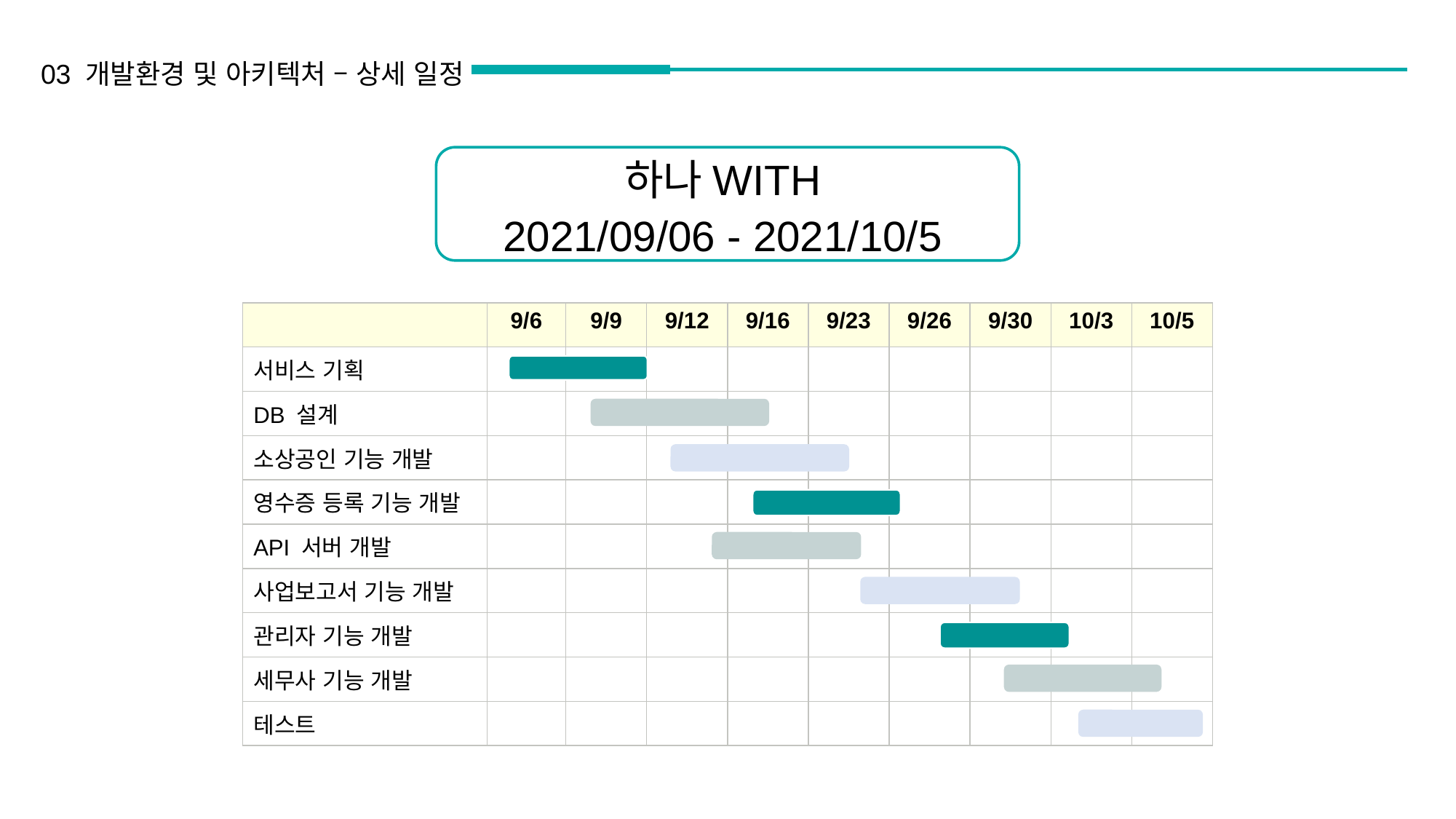

03 개발환경 및 아키텍처 – 상세 일정

하나WITH
2021/09/06 - 2021/10/5
|  | 9/6 | 9/9 | 9/12 | 9/16 | 9/23 | 9/26 | 9/30 | 10/3 | 10/5 |
| --- | --- | --- | --- | --- | --- | --- | --- | --- | --- |
| 서비스 기획 |  |  |  |  |  |  |  |  |  |
| DB 설계 |  |  |  |  |  |  |  |  |  |
| 소상공인 기능 개발 |  |  |  |  |  |  |  |  |  |
| 영수증 등록 기능 개발 |  |  |  |  |  |  |  |  |  |
| API 서버 개발 |  |  |  |  |  |  |  |  |  |
| 사업보고서 기능 개발 |  |  |  |  |  |  |  |  |  |
| 관리자 기능 개발 |  |  |  |  |  |  |  |  |  |
| 세무사 기능 개발 |  |  |  |  |  |  |  |  |  |
| 테스트 |  |  |  |  |  |  |  |  |  |